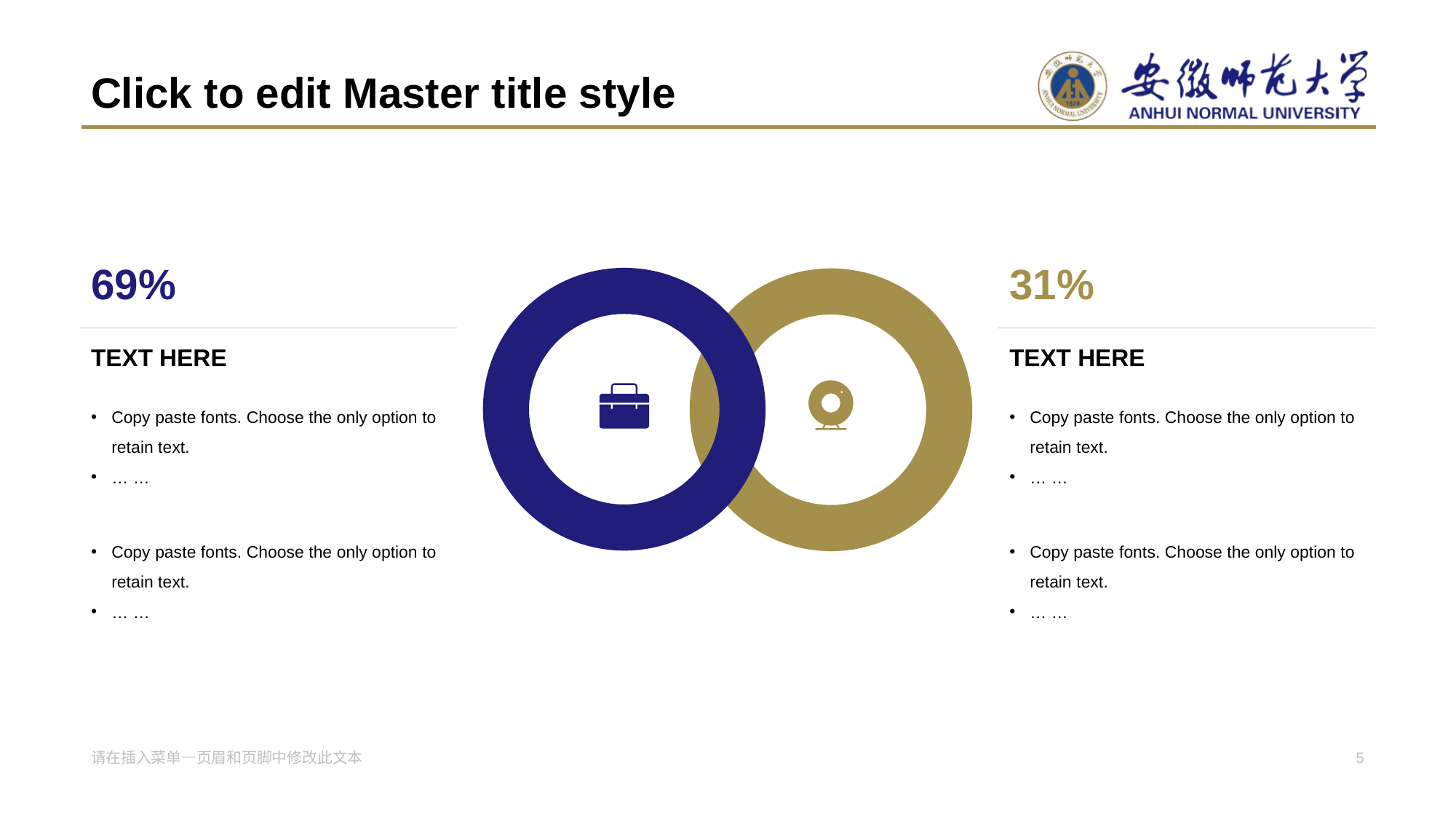

# Click to edit Master title style
69%
31%

TEXT HERE
TEXT HERE

Copy paste fonts. Choose the only option to retain text.
… …
Copy paste fonts. Choose the only option to retain text.
… …
Copy paste fonts. Choose the only option to retain text.
… …
Copy paste fonts. Choose the only option to retain text.
… …
请在插入菜单—页眉和页脚中修改此文本
5